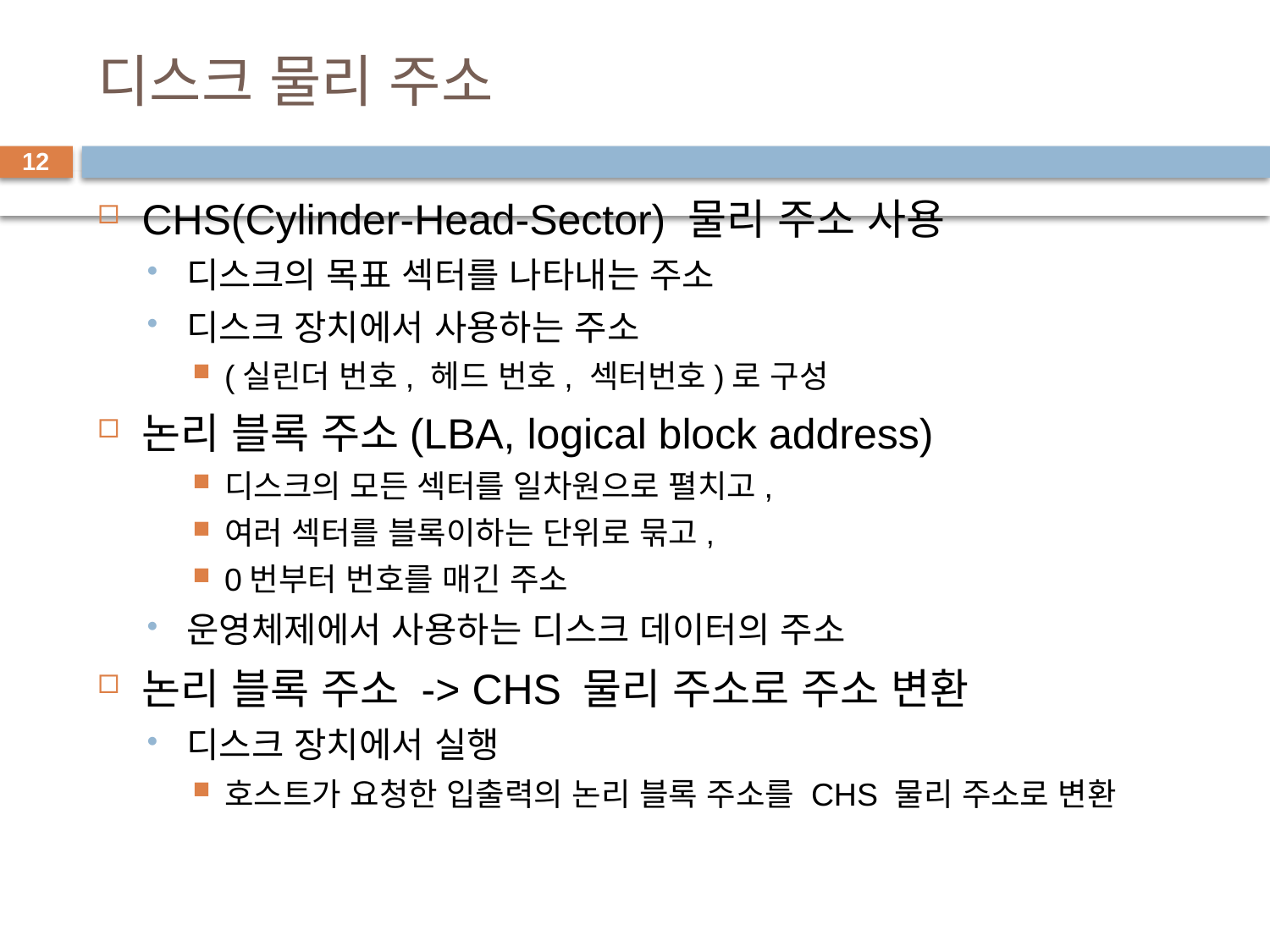

# 디스크 물리 주소
12
CHS(Cylinder-Head-Sector) 물리 주소 사용
디스크의 목표 섹터를 나타내는 주소
디스크 장치에서 사용하는 주소
(실린더 번호, 헤드 번호, 섹터번호)로 구성
논리 블록 주소(LBA, logical block address)
디스크의 모든 섹터를 일차원으로 펼치고,
여러 섹터를 블록이하는 단위로 묶고,
0번부터 번호를 매긴 주소
운영체제에서 사용하는 디스크 데이터의 주소
논리 블록 주소 -> CHS 물리 주소로 주소 변환
디스크 장치에서 실행
호스트가 요청한 입출력의 논리 블록 주소를 CHS 물리 주소로 변환